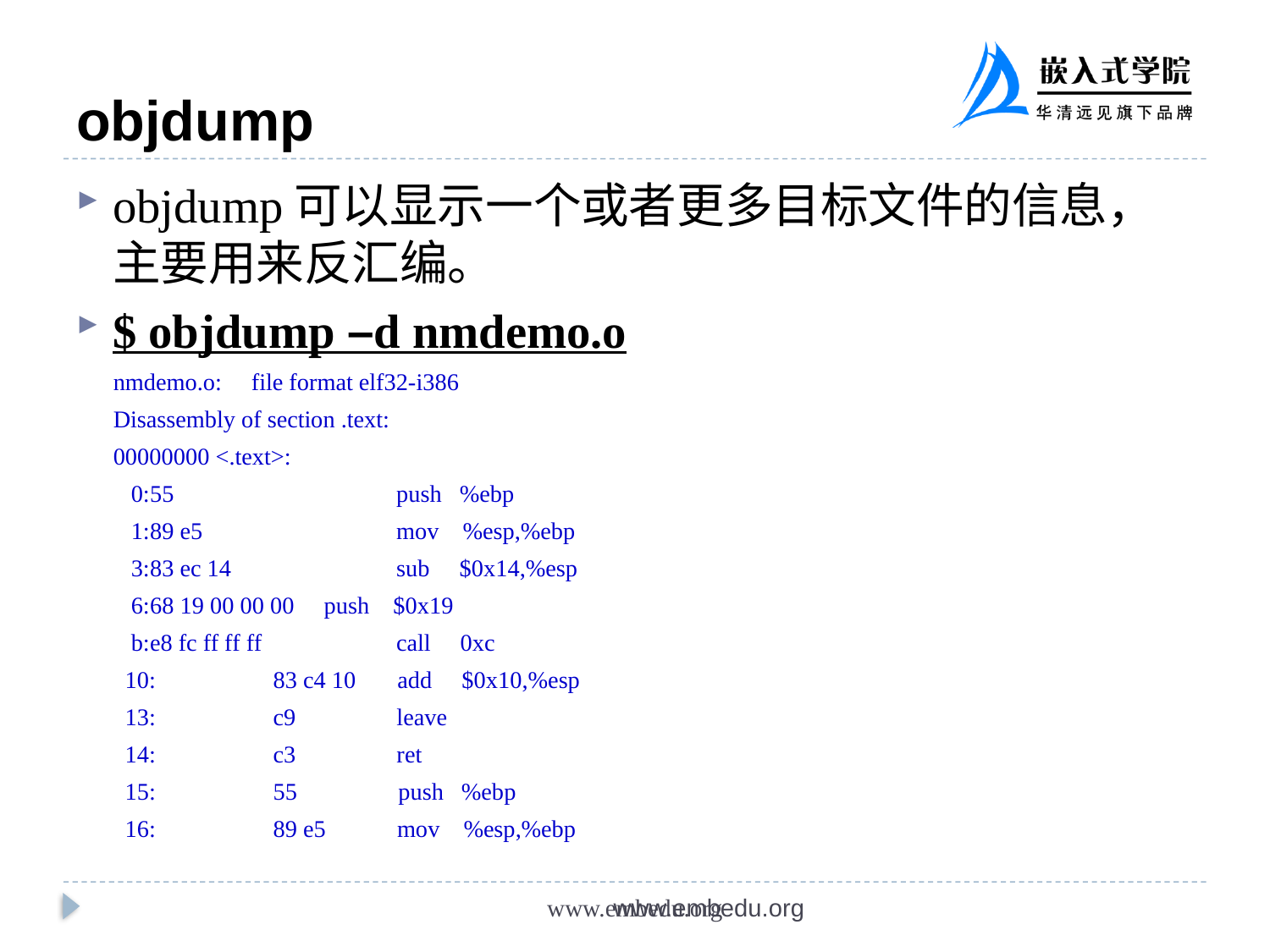

# objdump
objdump可以显示一个或者更多目标文件的信息，主要用来反汇编。
$ objdump –d nmdemo.o
nmdemo.o:     file format elf32-i386
Disassembly of section .text:
00000000 <.text>:
   0:	55                   	push   %ebp
   1:	89 e5                	mov    %esp,%ebp
   3:	83 ec 14             	sub     $0x14,%esp
   6:	68 19 00 00 00     push    $0x19
   b:	e8 fc ff ff ff       	call     0xc
  10:	83 c4 10       add     $0x10,%esp
  13:	c9                 leave
  14:	c3                 ret
  15:	55                 push   %ebp
  16:	89 e5            mov    %esp,%ebp

www.embedu.org
www.embedu.org